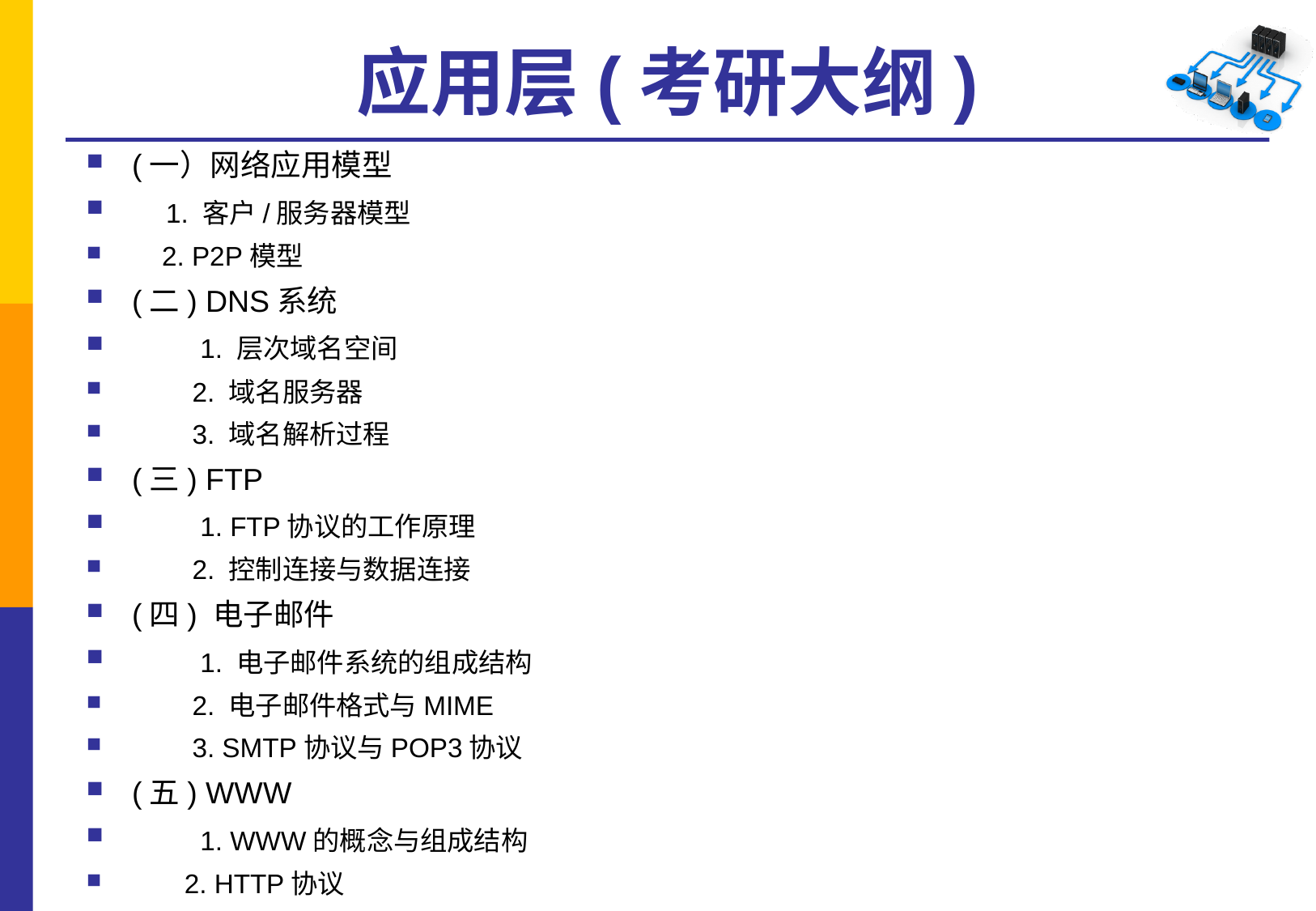

# 应用层(考研大纲)
(一）网络应用模型
    1. 客户/服务器模型
    2. P2P模型
(二) DNS系统
　　1. 层次域名空间
　　2. 域名服务器
　　3. 域名解析过程
(三) FTP
　　1. FTP协议的工作原理
　　2. 控制连接与数据连接
(四) 电子邮件
　　1. 电子邮件系统的组成结构
　　2. 电子邮件格式与MIME
　　3. SMTP协议与POP3协议
(五) WWW
　　1. WWW的概念与组成结构
       2. HTTP协议